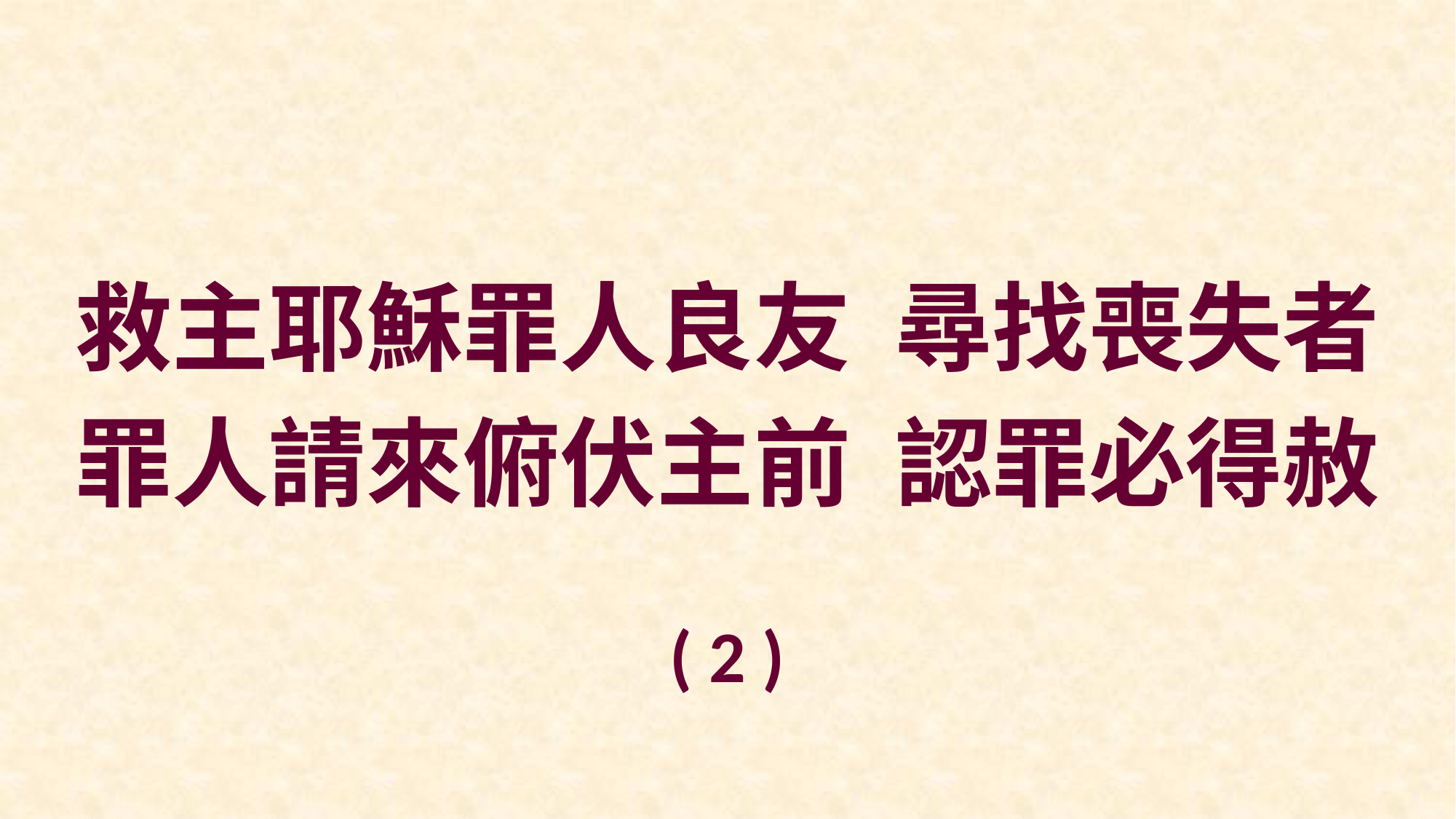

救主耶穌罪人良友  尋找喪失者
罪人請來俯伏主前  認罪必得赦
( 2 )